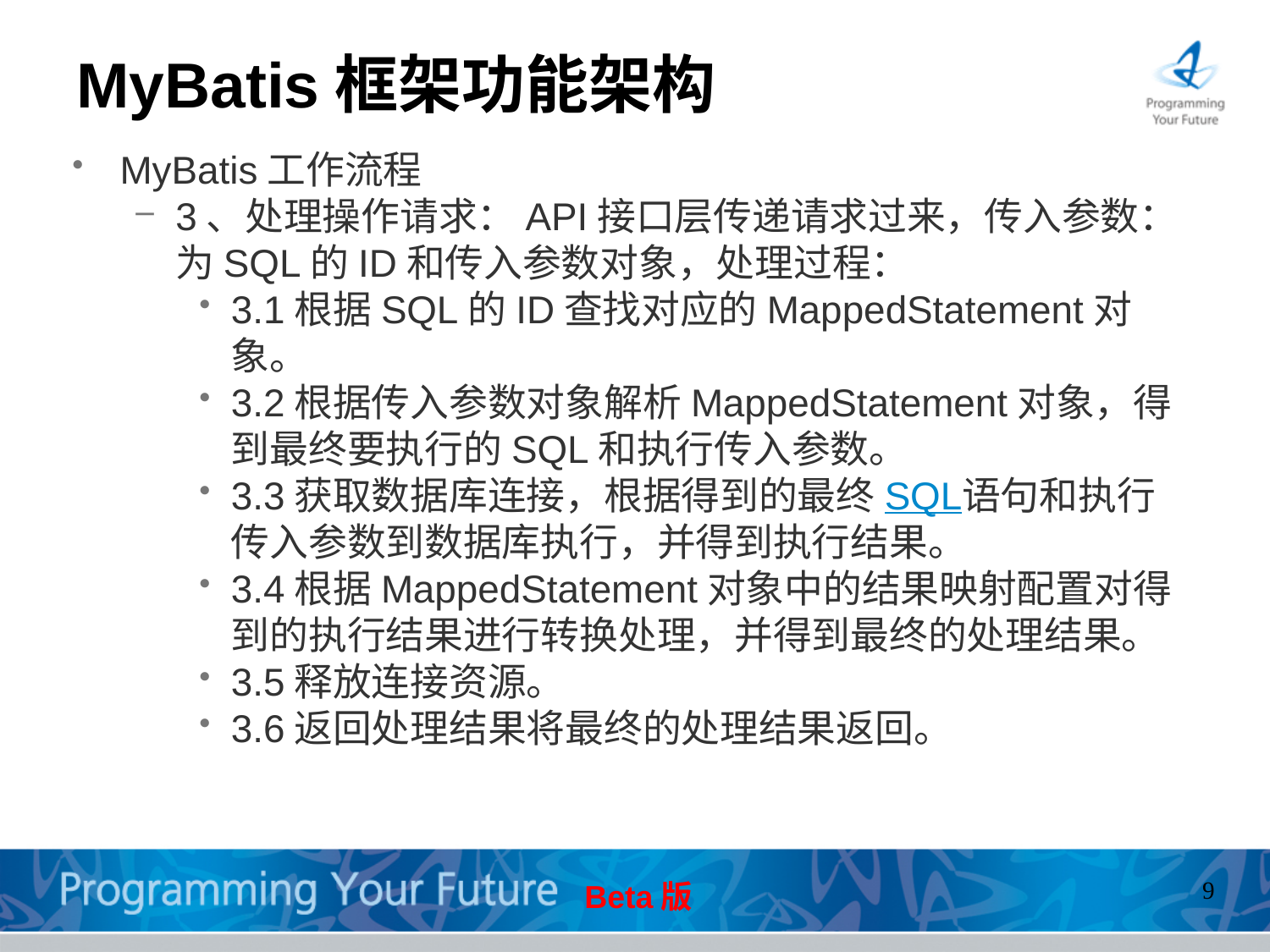

# MyBatis框架功能架构
MyBatis工作流程
3、处理操作请求：API接口层传递请求过来，传入参数：为SQL的ID和传入参数对象，处理过程：
3.1根据SQL的ID查找对应的MappedStatement对象。
3.2根据传入参数对象解析MappedStatement对象，得到最终要执行的SQL和执行传入参数。
3.3获取数据库连接，根据得到的最终SQL语句和执行传入参数到数据库执行，并得到执行结果。
3.4根据MappedStatement对象中的结果映射配置对得到的执行结果进行转换处理，并得到最终的处理结果。
3.5释放连接资源。
3.6返回处理结果将最终的处理结果返回。